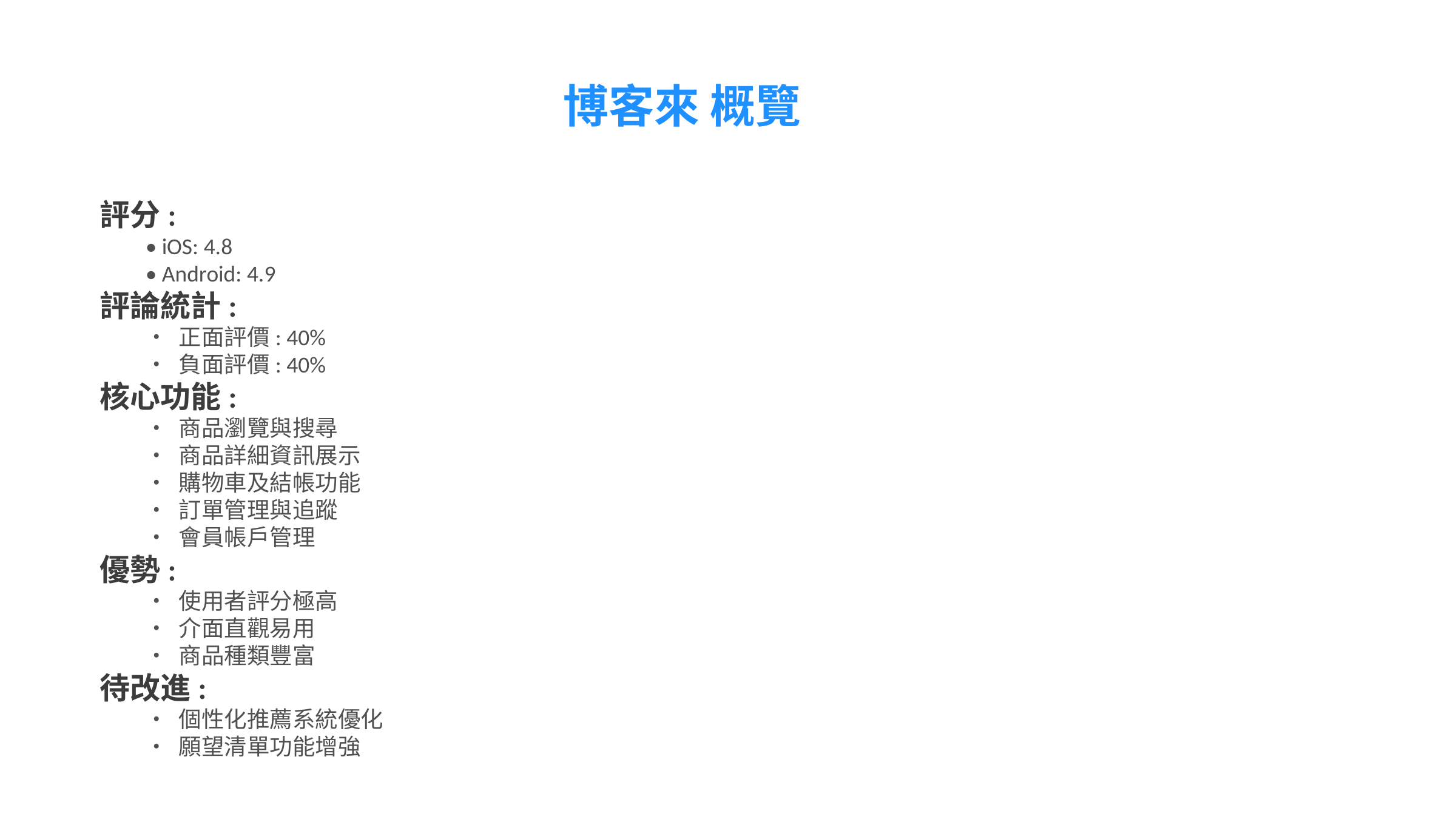

#

博客來 概覽

評分:
• iOS: 4.8
• Android: 4.9
評論統計:
• 正面評價: 40%
• 負面評價: 40%
核心功能:
• 商品瀏覽與搜尋
• 商品詳細資訊展示
• 購物車及結帳功能
• 訂單管理與追蹤
• 會員帳戶管理
優勢:
• 使用者評分極高
• 介面直觀易用
• 商品種類豐富
待改進:
• 個性化推薦系統優化
• 願望清單功能增強